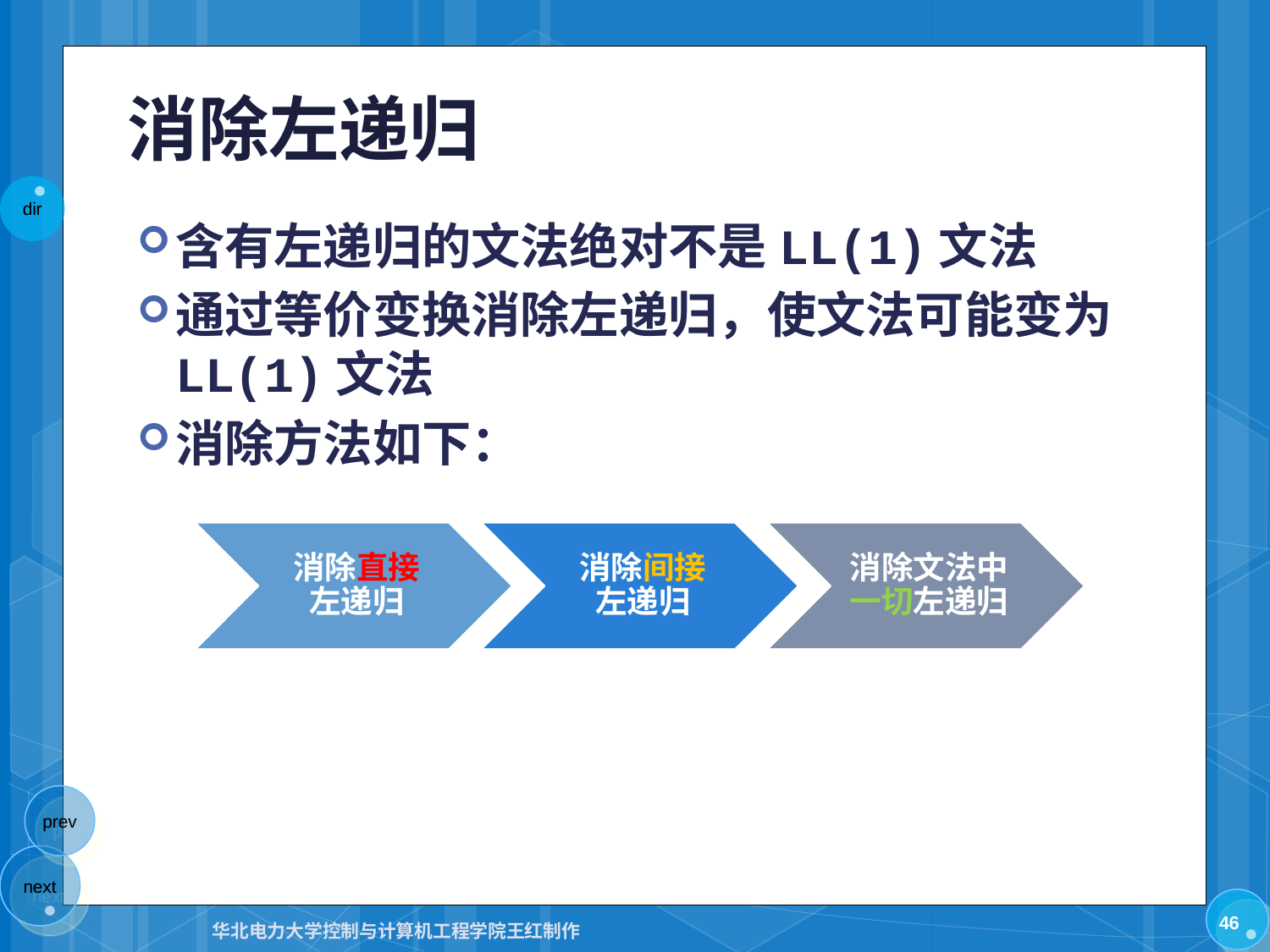

# 消除左递归
含有左递归的文法绝对不是LL(1)文法
通过等价变换消除左递归，使文法可能变为LL(1)文法
消除方法如下：

消除直接
左递归
消除间接
左递归
消除文法中一切左递归
46
华北电力大学控制与计算机工程学院王红制作